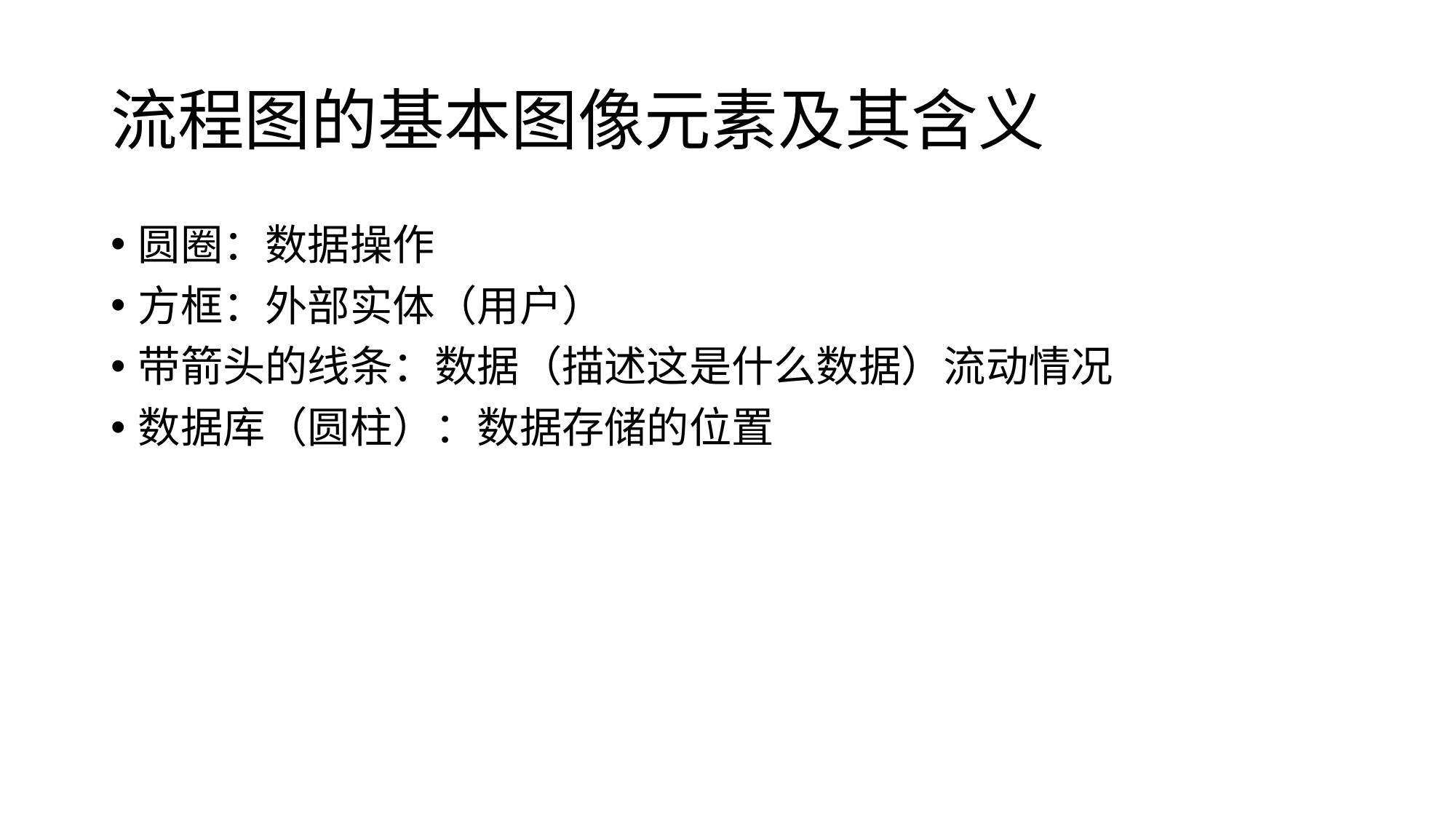

# 流程图的基本图像元素及其含义
圆圈：数据操作
方框：外部实体（用户）
带箭头的线条：数据（描述这是什么数据）流动情况
数据库（圆柱）：数据存储的位置